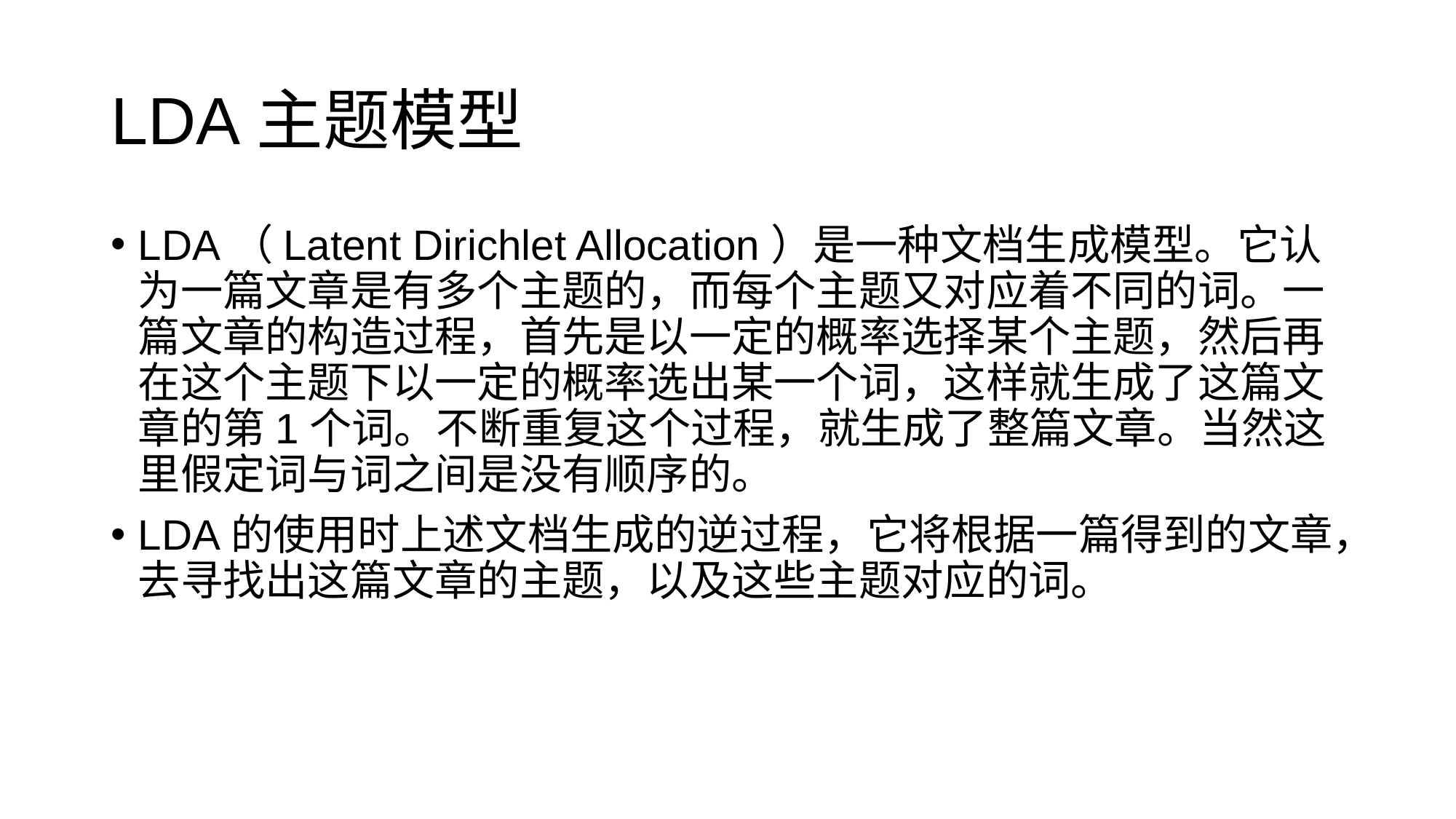

# LDA主题模型
LDA（Latent Dirichlet Allocation）是一种文档生成模型。它认为一篇文章是有多个主题的，而每个主题又对应着不同的词。一篇文章的构造过程，首先是以一定的概率选择某个主题，然后再在这个主题下以一定的概率选出某一个词，这样就生成了这篇文章的第1个词。不断重复这个过程，就生成了整篇文章。当然这里假定词与词之间是没有顺序的。
LDA的使用时上述文档生成的逆过程，它将根据一篇得到的文章，去寻找出这篇文章的主题，以及这些主题对应的词。